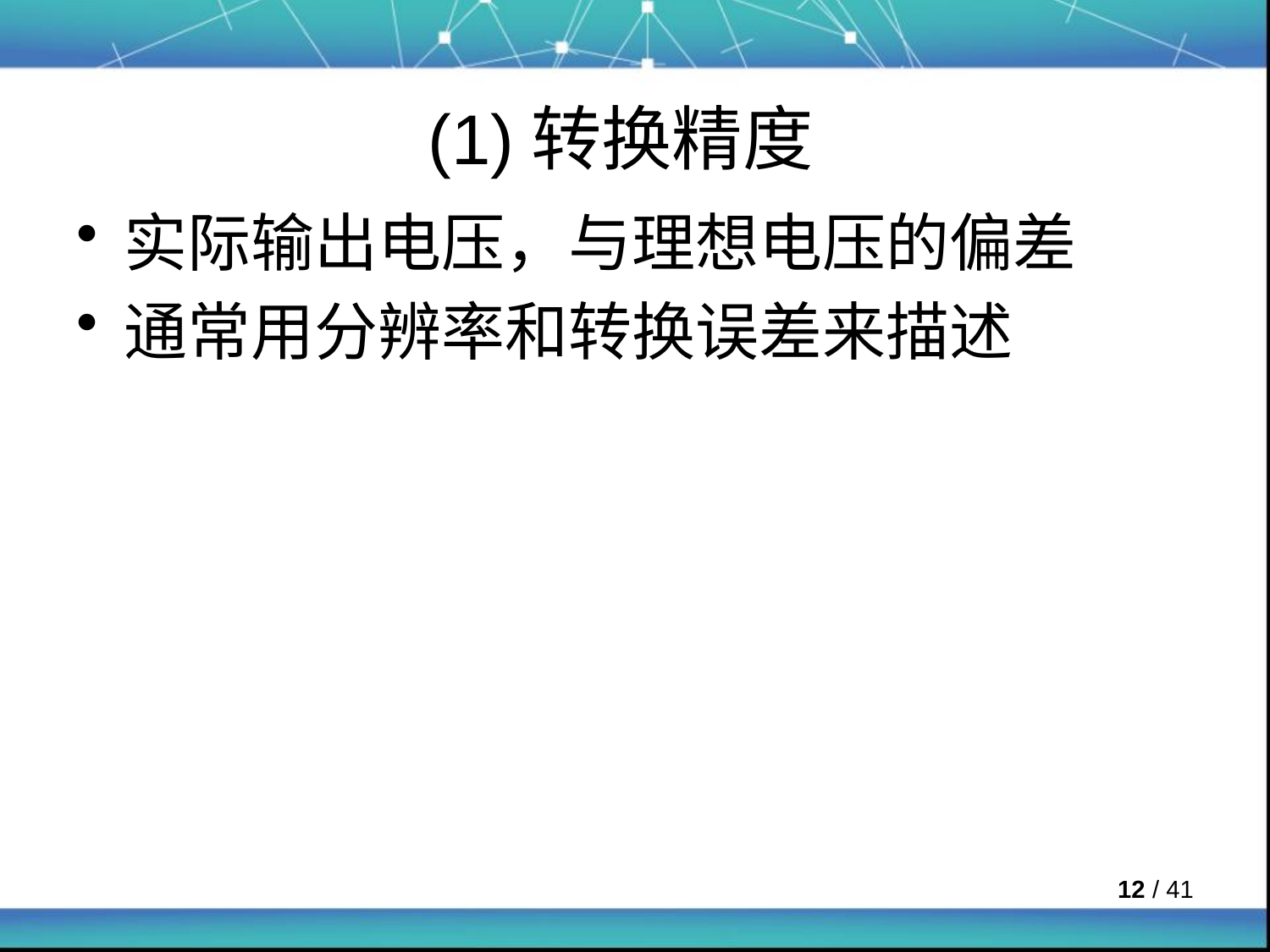

# (1)转换精度
实际输出电压，与理想电压的偏差
通常用分辨率和转换误差来描述
12 / 41